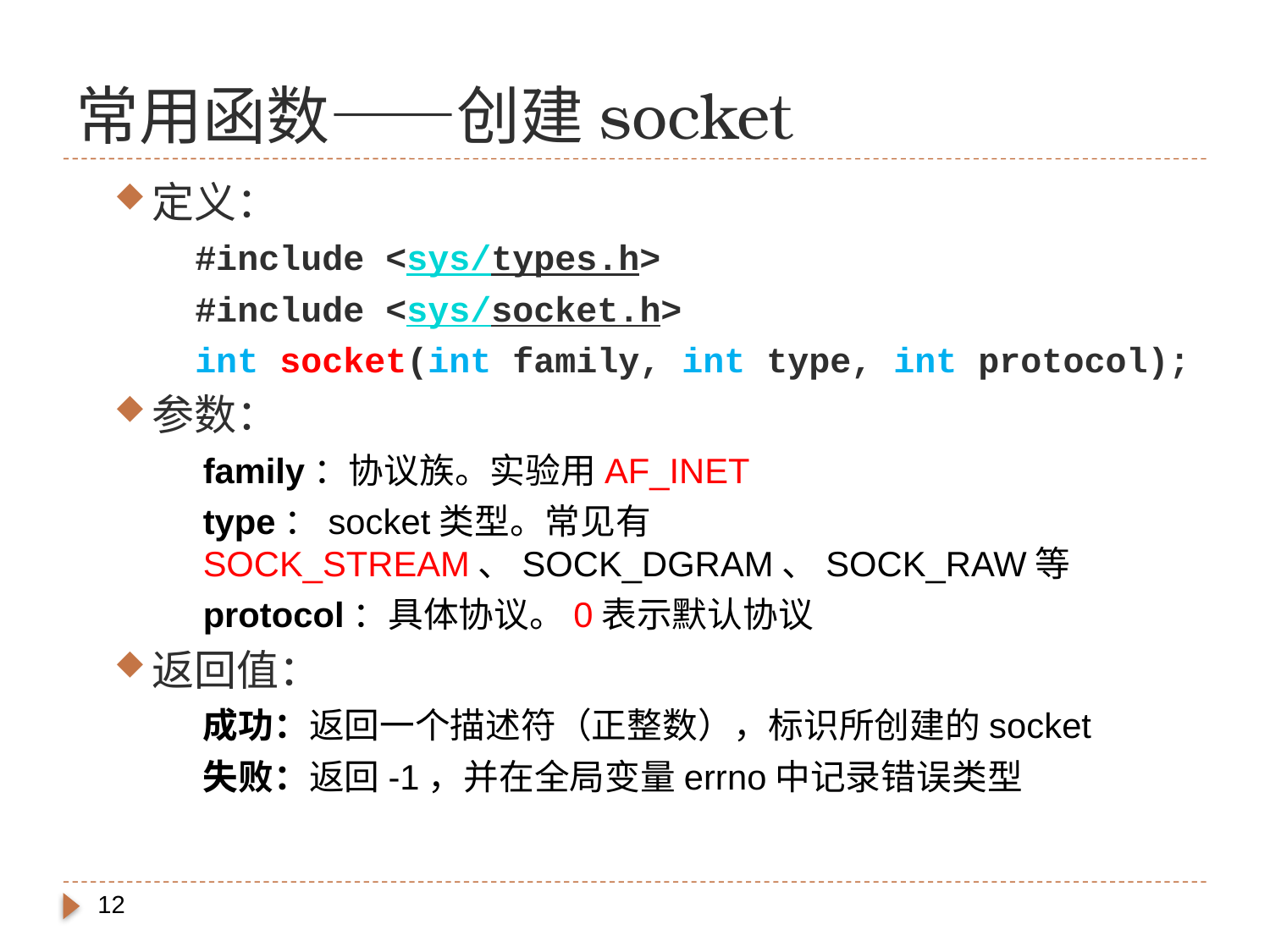

# 常用函数——创建socket
定义：
#include <sys/types.h>
#include <sys/socket.h>
int socket(int family, int type, int protocol);
参数：
family：协议族。实验用AF_INET
type：socket类型。常见有SOCK_STREAM、SOCK_DGRAM、SOCK_RAW等
protocol：具体协议。0表示默认协议
返回值：
成功：返回一个描述符（正整数），标识所创建的socket
失败：返回-1，并在全局变量errno中记录错误类型
12